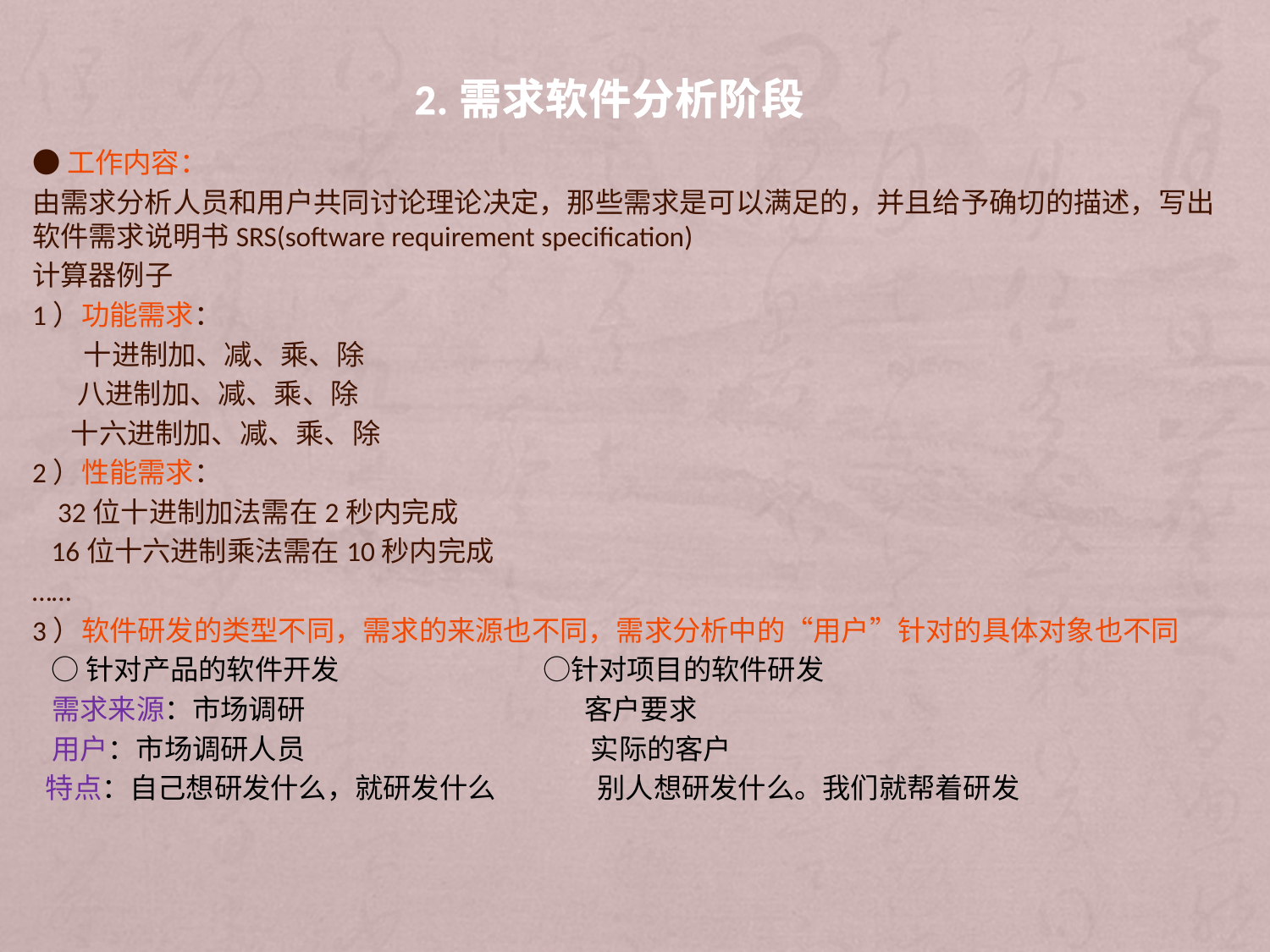

# 2.需求软件分析阶段
●工作内容：
由需求分析人员和用户共同讨论理论决定，那些需求是可以满足的，并且给予确切的描述，写出软件需求说明书SRS(software requirement specification)
计算器例子
1）功能需求：
       十进制加、减、乘、除
      八进制加、减、乘、除
     十六进制加、减、乘、除
2）性能需求：
    32位十进制加法需在2秒内完成
   16位十六进制乘法需在10秒内完成
……
3）软件研发的类型不同，需求的来源也不同，需求分析中的“用户”针对的具体对象也不同
   ○针对产品的软件开发                                ○针对项目的软件研发
  需求来源：市场调研                                            客户要求
  用户：市场调研人员                                             实际的客户
 特点：自己想研发什么，就研发什么                别人想研发什么。我们就帮着研发